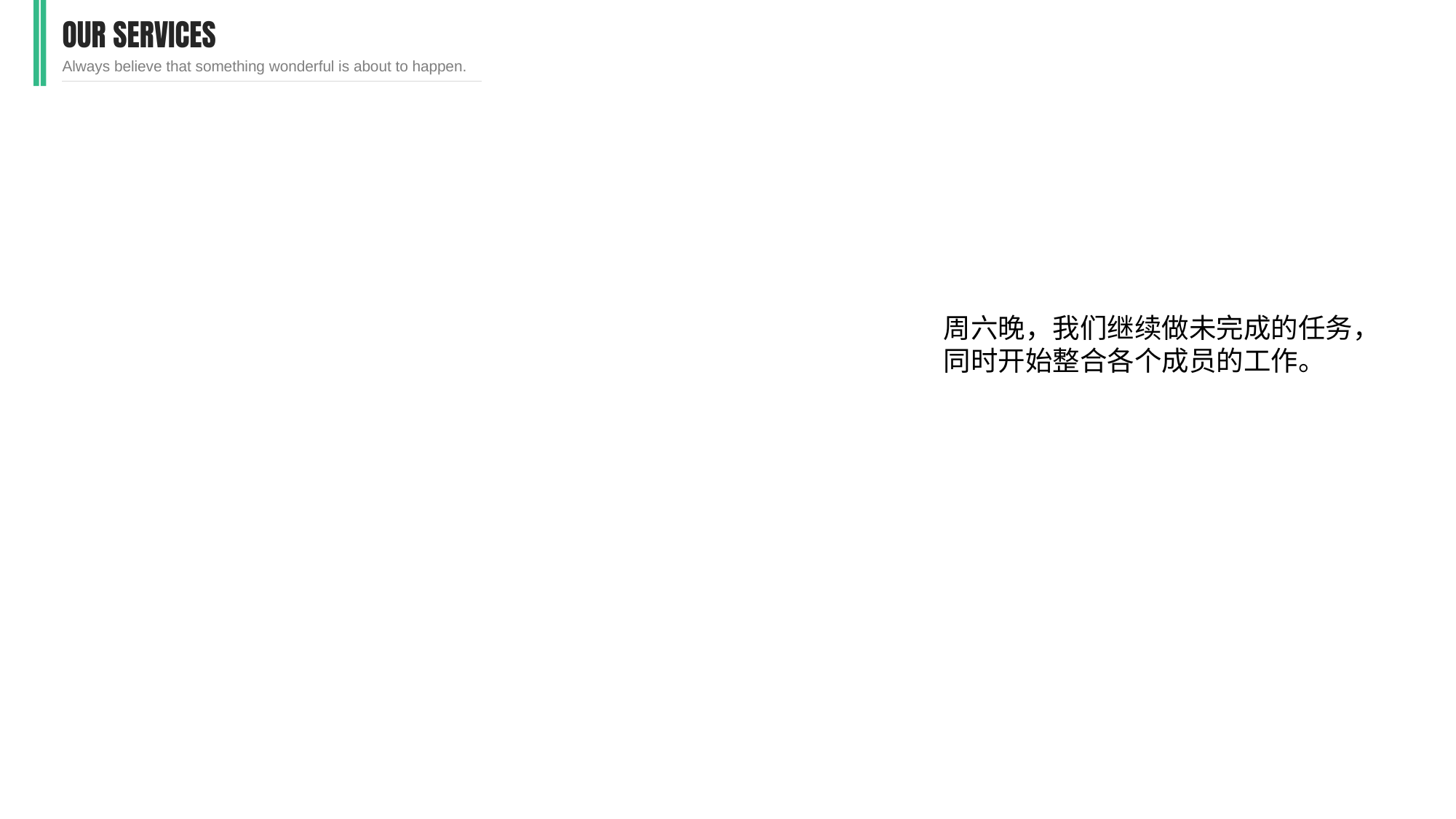

OUR SERVICES
Always believe that something wonderful is about to happen.

周六晚，我们继续做未完成的任务，同时开始整合各个成员的工作。